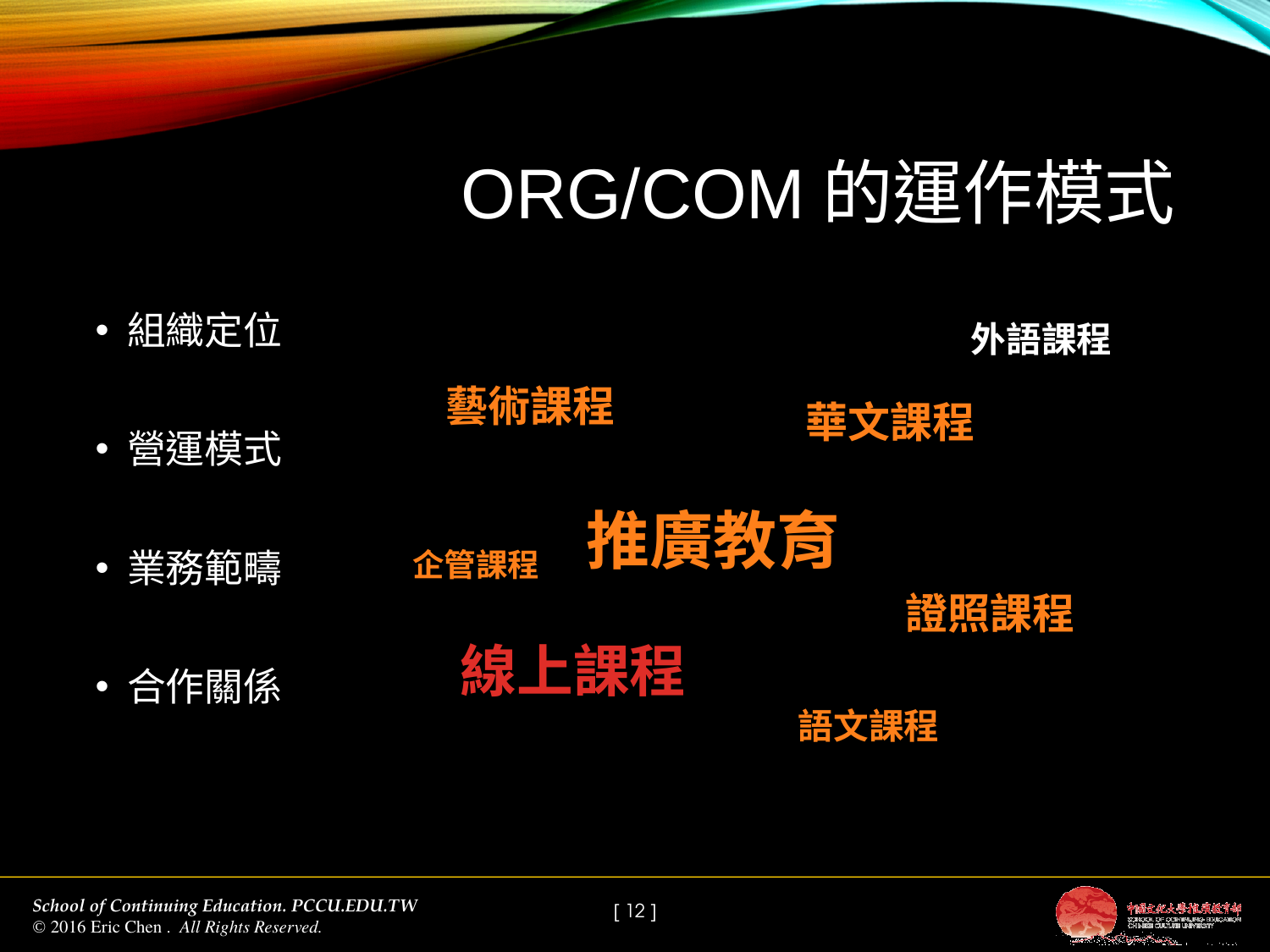

# Org/COM的運作模式
外語課程
組織定位

營運模式

業務範疇

合作關係
藝術課程
華文課程
推廣教育
企管課程
證照課程
線上課程
語文課程
[ 12 ]